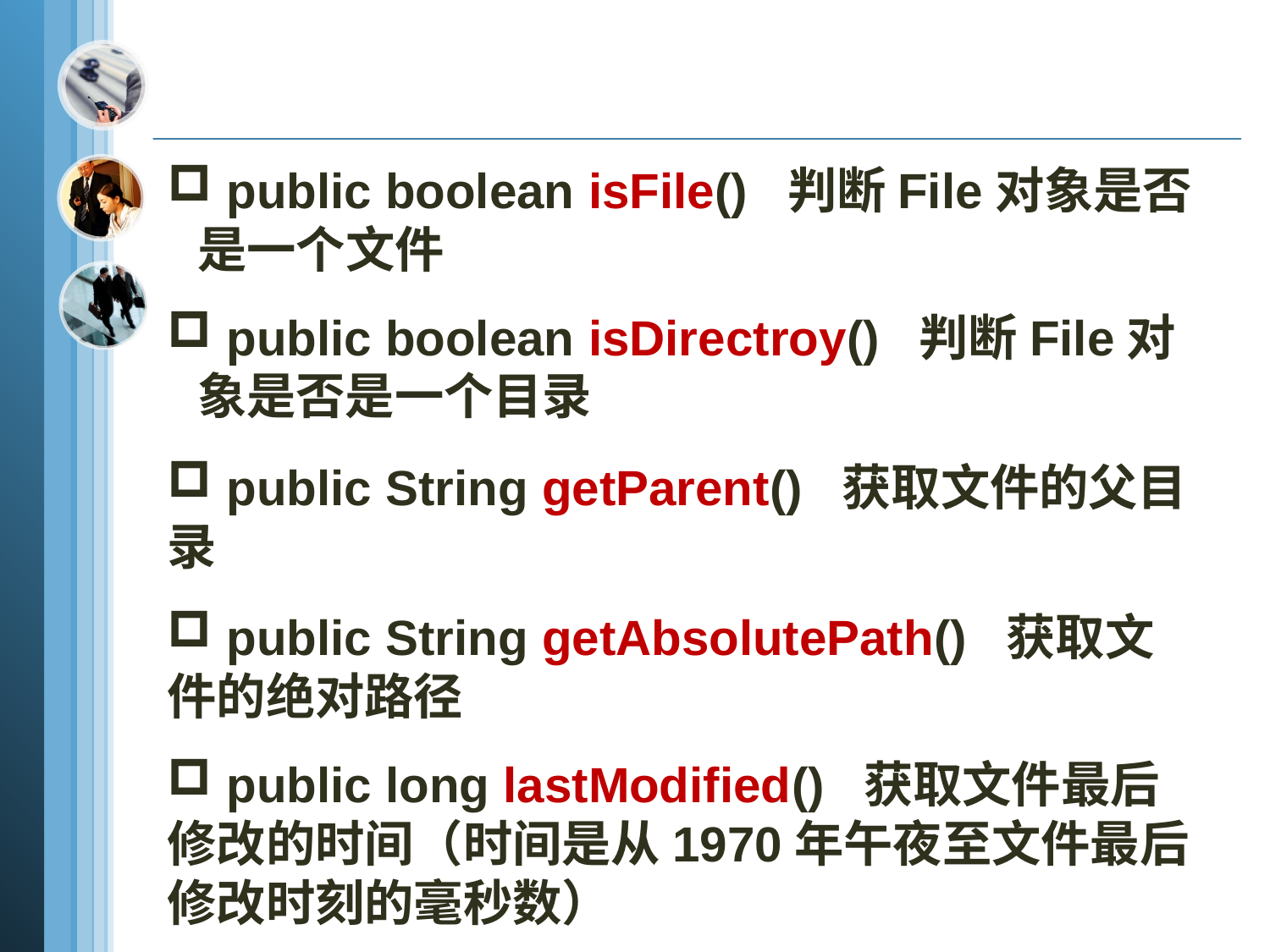

public boolean isFile()  判断File对象是否是一个文件
 public boolean isDirectroy()  判断File对象是否是一个目录
 public String getParent()  获取文件的父目录
 public String getAbsolutePath()  获取文件的绝对路径
 public long lastModified()  获取文件最后修改的时间（时间是从1970年午夜至文件最后修改时刻的毫秒数）